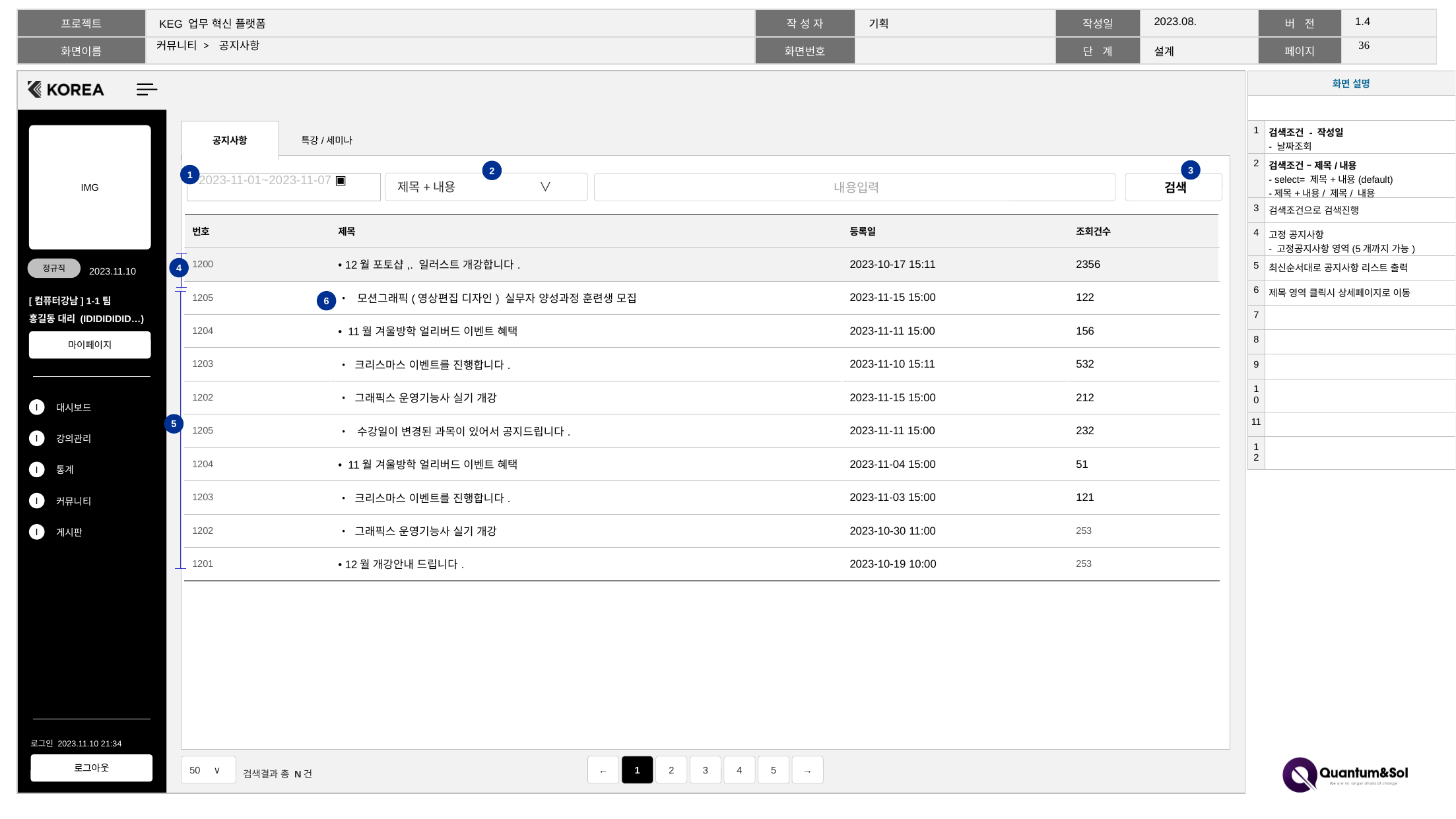

36

# 커뮤니티 > 공지사항
| 화면 설명 |  |
| --- | --- |
|  |  |
| 1 | 검색조건 - 작성일 - 날짜조회 |
| 2 | 검색조건 – 제목/내용 - select= 제목+내용(default) -제목+내용/ 제목/ 내용 |
| 3 | 검색조건으로 검색진행 |
| 4 | 고정 공지사항 - 고정공지사항 영역(5개까지 가능) |
| 5 | 최신순서대로 공지사항 리스트 출력 |
| 6 | 제목 영역 클릭시 상세페이지로 이동 |
| 7 |  |
| 8 |  |
| 9 |  |
| 10 |  |
| 11 |  |
| 12 |  |
| 공지사항 | 특강/세미나 |  |  |  |  |  |  |  |
| --- | --- | --- | --- | --- | --- | --- | --- | --- |

3
2
1
2023-11-01~2023-11-07 ▣
제목+내용                        ∨
내용입력
검색
| 번호 | 제목 | 등록일 | 조회건수 |
| --- | --- | --- | --- |
| 1200 | • 12월 포토샵,. 일러스트 개강합니다. | 2023-10-17 15:11 | 2356 |
| 1205 | • 모션그래픽(영상편집 디자인) 실무자 양성과정 훈련생 모집 | 2023-11-15 15:00 | 122 |
| 1204 | • 11월 겨울방학 얼리버드 이벤트 혜택 | 2023-11-11 15:00 | 156 |
| 1203 | • 크리스마스 이벤트를 진행합니다. | 2023-11-10 15:11 | 532 |
| 1202 | • 그래픽스 운영기능사 실기 개강 | 2023-11-15 15:00 | 212 |
| 1205 | • 수강일이 변경된 과목이 있어서 공지드립니다. | 2023-11-11 15:00 | 232 |
| 1204 | • 11월 겨울방학 얼리버드 이벤트 혜택 | 2023-11-04 15:00 | 51 |
| 1203 | • 크리스마스 이벤트를 진행합니다. | 2023-11-03 15:00 | 121 |
| 1202 | • 그래픽스 운영기능사 실기 개강 | 2023-10-30 11:00 | 253 |
| 1201 | • 12월 개강안내 드립니다. | 2023-10-19 10:00 | 253 |
4
6
5
50     ∨
←
1
2
3
4
5
→
검색결과 총 N건